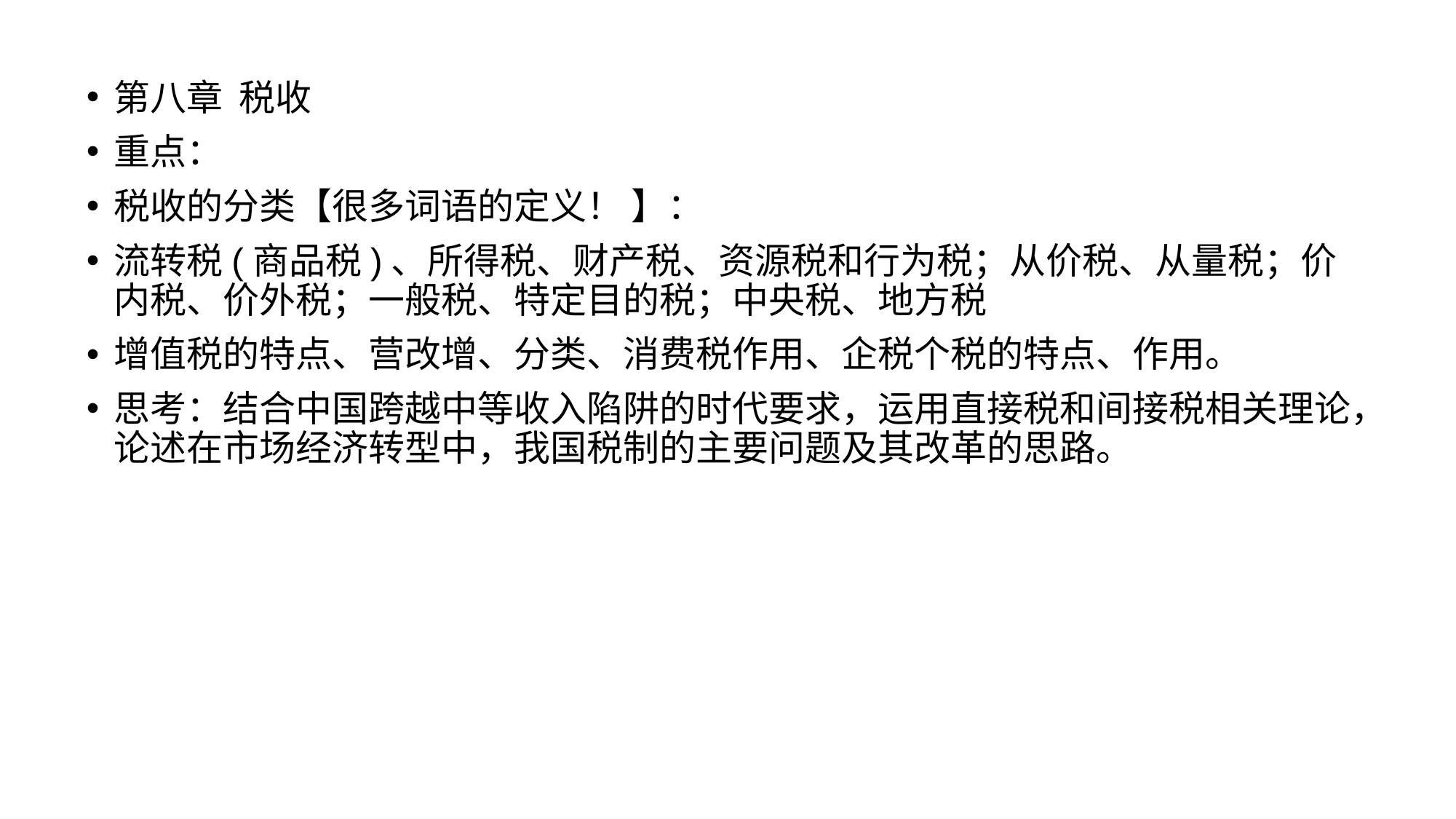

第八章  税收
重点：
税收的分类【很多词语的定义！ 】：
流转税(商品税)、所得税、财产税、资源税和行为税；从价税、从量税；价内税、价外税；一般税、特定目的税；中央税、地方税
增值税的特点、营改增、分类、消费税作用、企税个税的特点、作用。
思考：结合中国跨越中等收入陷阱的时代要求，运用直接税和间接税相关理论，论述在市场经济转型中，我国税制的主要问题及其改革的思路。